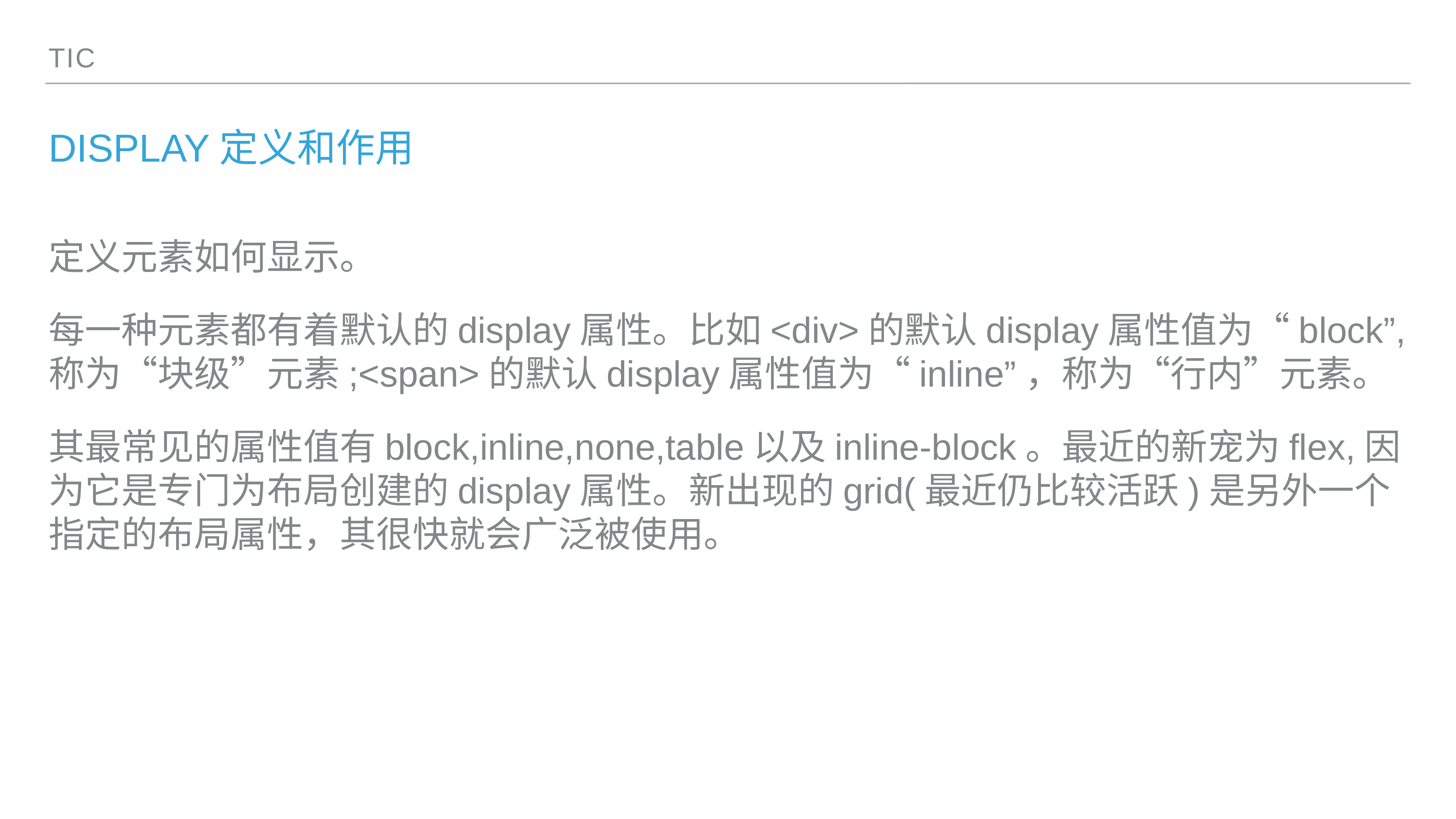

TIC
# display定义和作用
定义元素如何显示。
每一种元素都有着默认的display属性。比如<div>的默认display属性值为“block”,称为“块级”元素;<span>的默认display属性值为“inline”，称为“行内”元素。
其最常见的属性值有block,inline,none,table以及inline-block。最近的新宠为flex,因为它是专门为布局创建的display属性。新出现的grid(最近仍比较活跃)是另外一个指定的布局属性，其很快就会广泛被使用。